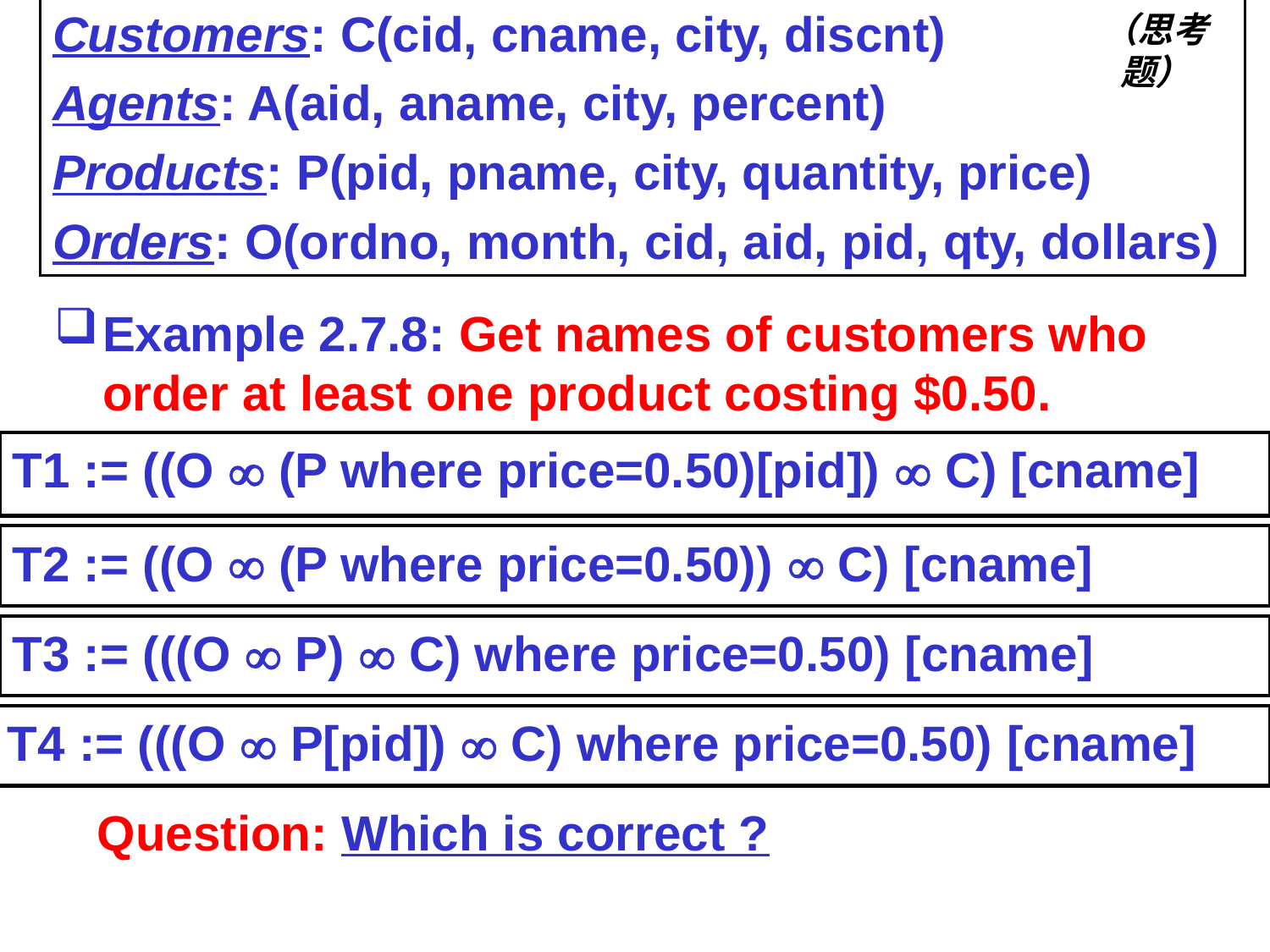

Customers: C(cid, cname, city, discnt)
Agents: A(aid, aname, city, percent)
Products: P(pid, pname, city, quantity, price)
Orders: O(ordno, month, cid, aid, pid, qty, dollars)
（思考题）
Example 2.7.8: Get names of customers who order at least one product costing $0.50.
T1 := ((O ∞ (P where price=0.50)[pid]) ∞ C) [cname]
T2 := ((O ∞ (P where price=0.50)) ∞ C) [cname]
T3 := (((O ∞ P) ∞ C) where price=0.50) [cname]
T4 := (((O ∞ P[pid]) ∞ C) where price=0.50) [cname]
Question: Which is correct ?